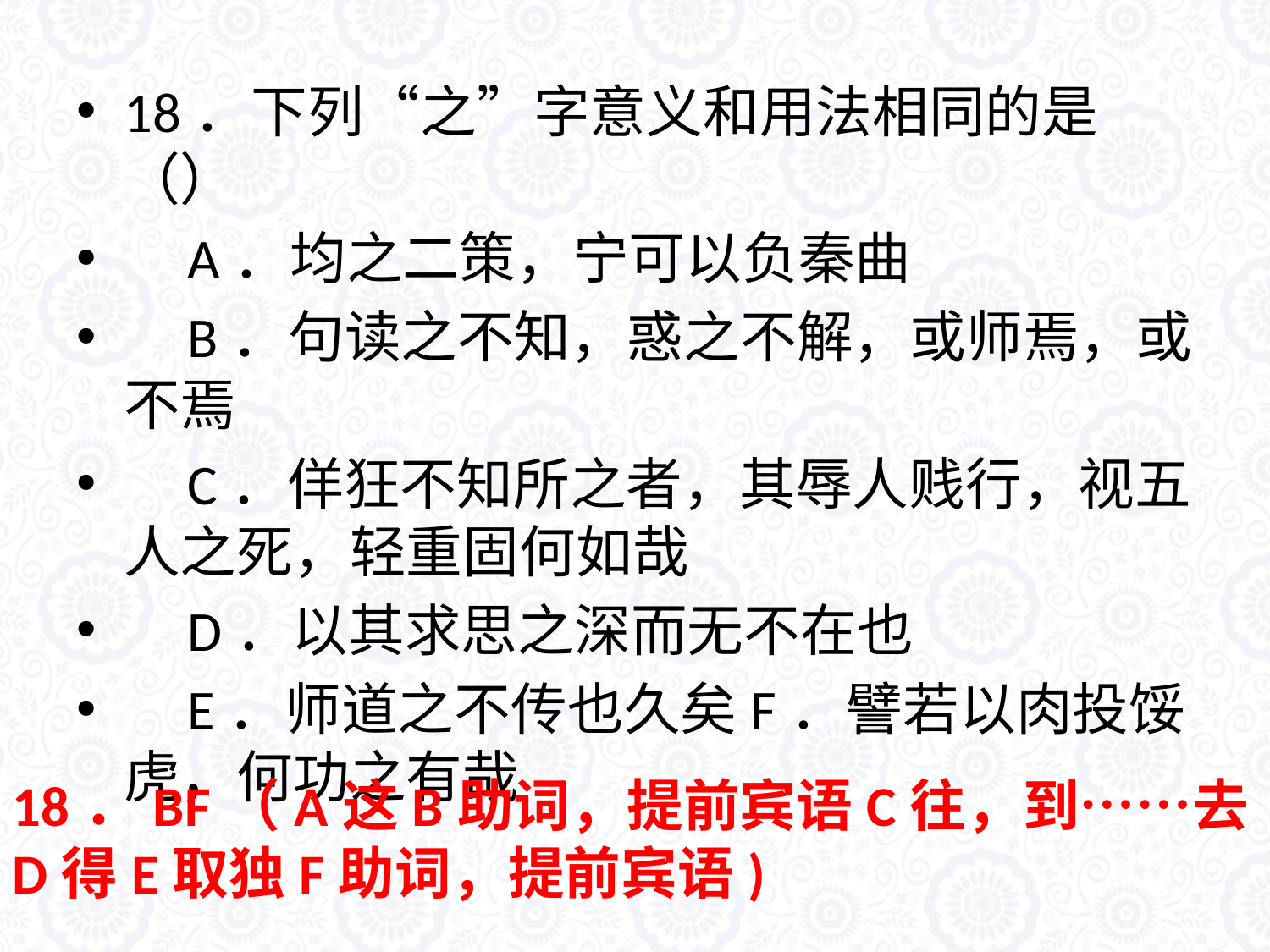

#
18．下列“之”字意义和用法相同的是（）
     A．均之二策，宁可以负秦曲
     B．句读之不知，惑之不解，或师焉，或不焉
     C．佯狂不知所之者，其辱人贱行，视五人之死，轻重固何如哉
     D．以其求思之深而无不在也
     E．师道之不传也久矣F．譬若以肉投馁虎，何功之有哉

18．BF（A这B助词，提前宾语C往，到……去D得E取独F助词，提前宾语)